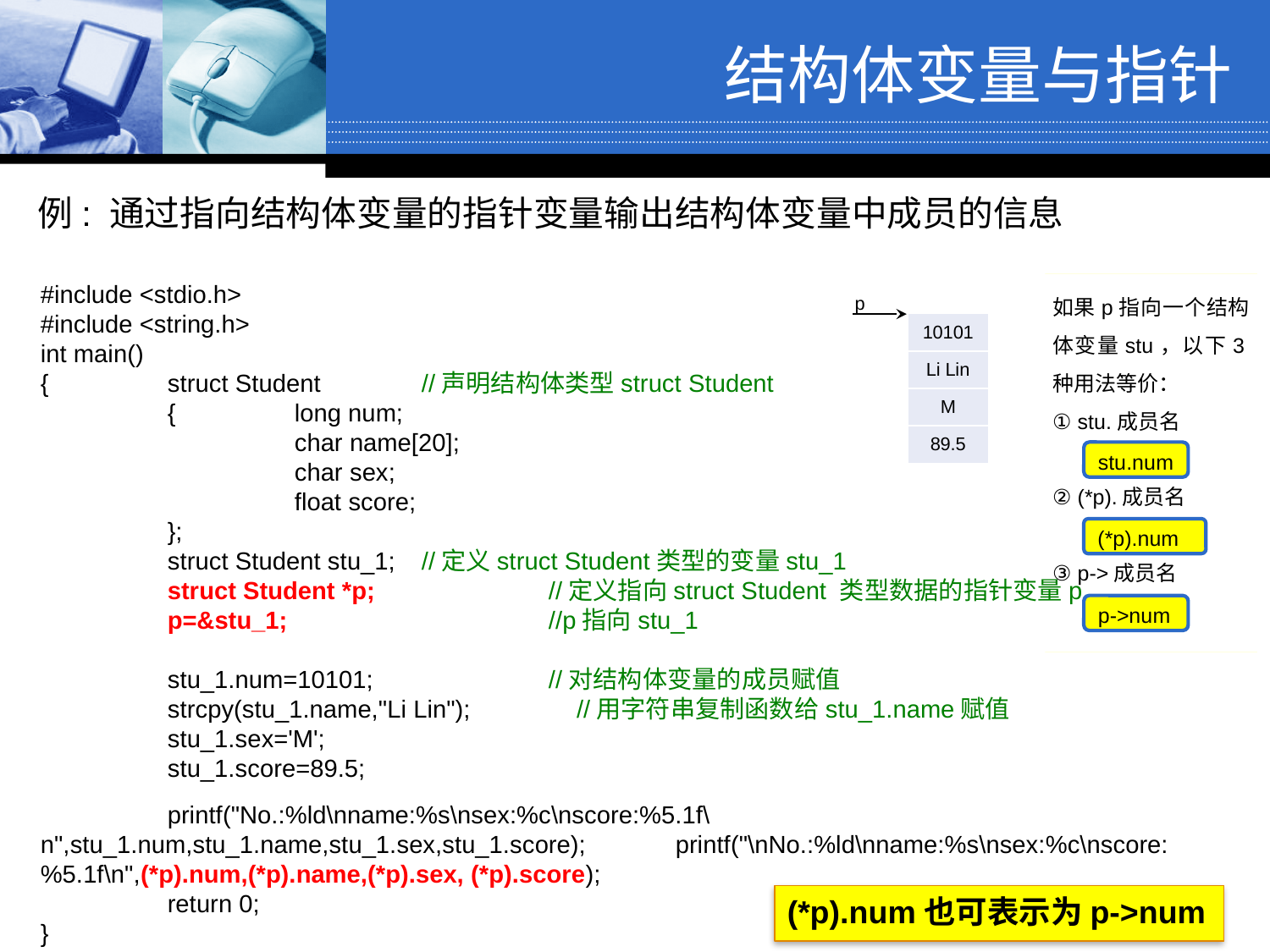

结构体变量与指针
例: 通过指向结构体变量的指针变量输出结构体变量中成员的信息
如果p指向一个结构体变量stu，以下3种用法等价：
① stu.成员名

② (*p).成员名

③ p->成员名
| p |  |
| --- | --- |
|  | 10101 |
|  | Li Lin |
|  | M |
|  | 89.5 |
#include <stdio.h>
#include <string.h>
int main()
{	struct Student	//声明结构体类型struct Student
	{	long num;
		char name[20];
		char sex;
		float score;
	};
	struct Student stu_1;	//定义struct Student类型的变量stu_1
	struct Student *p;		//定义指向struct Student 类型数据的指针变量p
	p=&stu_1;			//p指向stu_1

	stu_1.num=10101;		//对结构体变量的成员赋值
	strcpy(stu_1.name,"Li Lin");	    //用字符串复制函数给stu_1.name赋值
	stu_1.sex='M';
	stu_1.score=89.5;

	printf("No.:%ld\nname:%s\nsex:%c\nscore:%5.1f\n",stu_1.num,stu_1.name,stu_1.sex,stu_1.score);	printf("\nNo.:%ld\nname:%s\nsex:%c\nscore:%5.1f\n",(*p).num,(*p).name,(*p).sex, (*p).score);
	return 0;
}
stu.num
(*p).num
p->num
(*p).num也可表示为p->num